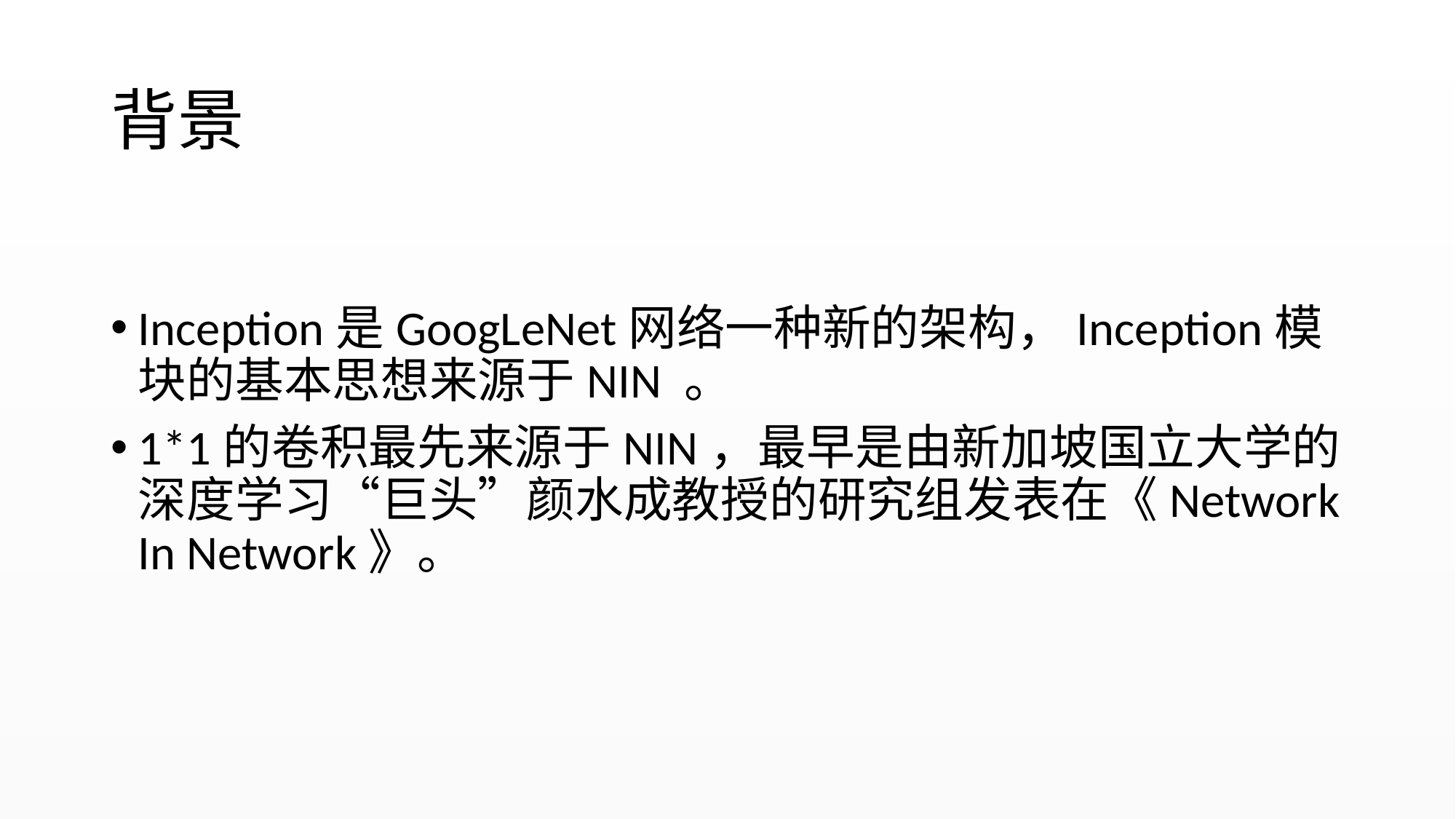

# 背景
Inception是GoogLeNet网络一种新的架构，Inception模块的基本思想来源于NIN 。
1*1的卷积最先来源于NIN，最早是由新加坡国立大学的深度学习“巨头”颜水成教授的研究组发表在《Network In Network》。